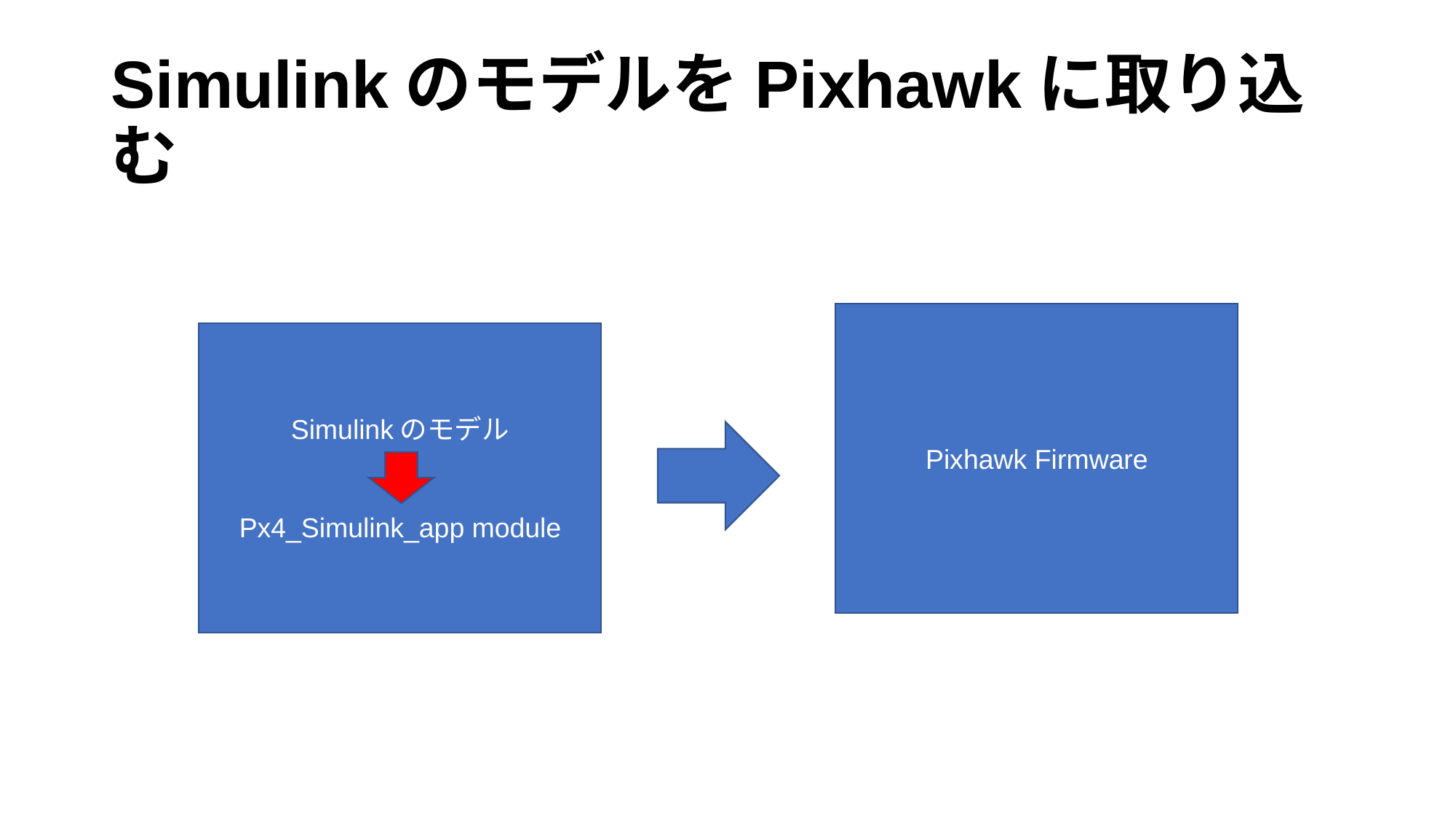

# SimulinkのモデルをPixhawkに取り込む

Pixhawk Firmware
Simulinkのモデル

Px4_Simulink_app module